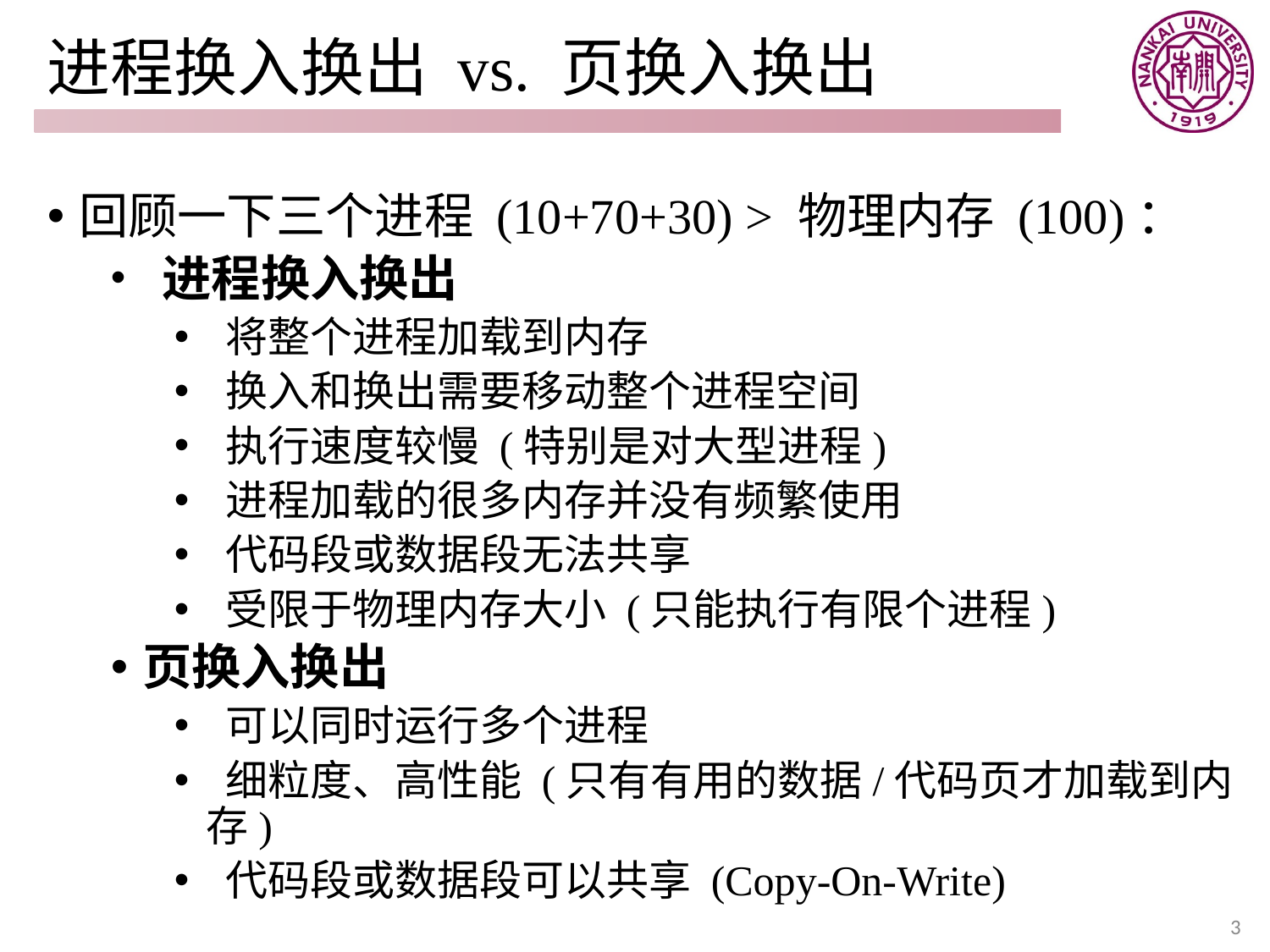

# 进程换入换出 vs. 页换入换出
回顾一下三个进程 (10+70+30) > 物理内存 (100)：
 进程换入换出
 将整个进程加载到内存
 换入和换出需要移动整个进程空间
 执行速度较慢 (特别是对大型进程)
 进程加载的很多内存并没有频繁使用
 代码段或数据段无法共享
 受限于物理内存大小 (只能执行有限个进程)
页换入换出
 可以同时运行多个进程
 细粒度、高性能 (只有有用的数据/代码页才加载到内存)
 代码段或数据段可以共享 (Copy-On-Write)

3